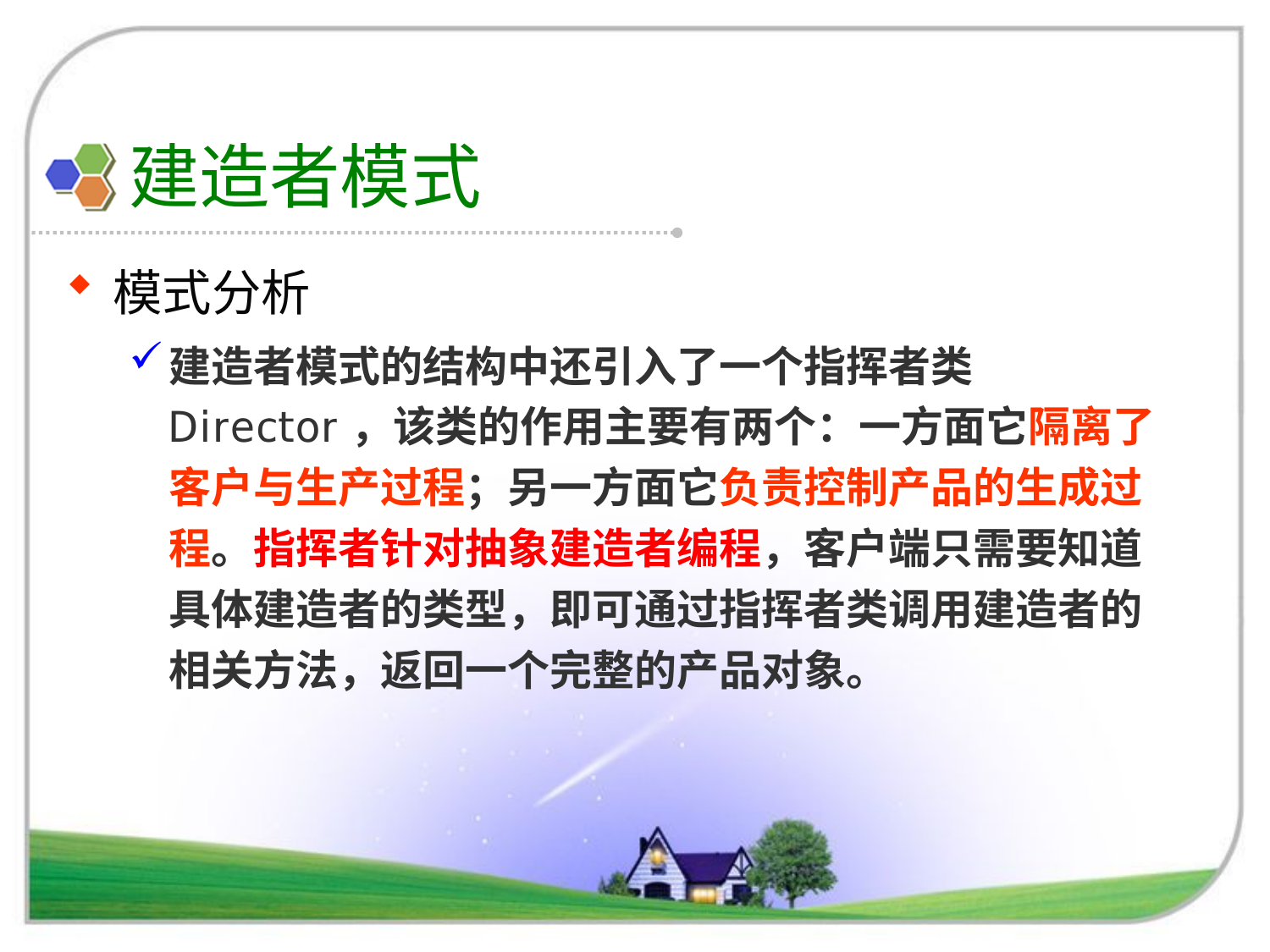

# 建造者模式
模式分析
建造者模式的结构中还引入了一个指挥者类Director，该类的作用主要有两个：一方面它隔离了客户与生产过程；另一方面它负责控制产品的生成过程。指挥者针对抽象建造者编程，客户端只需要知道具体建造者的类型，即可通过指挥者类调用建造者的相关方法，返回一个完整的产品对象。